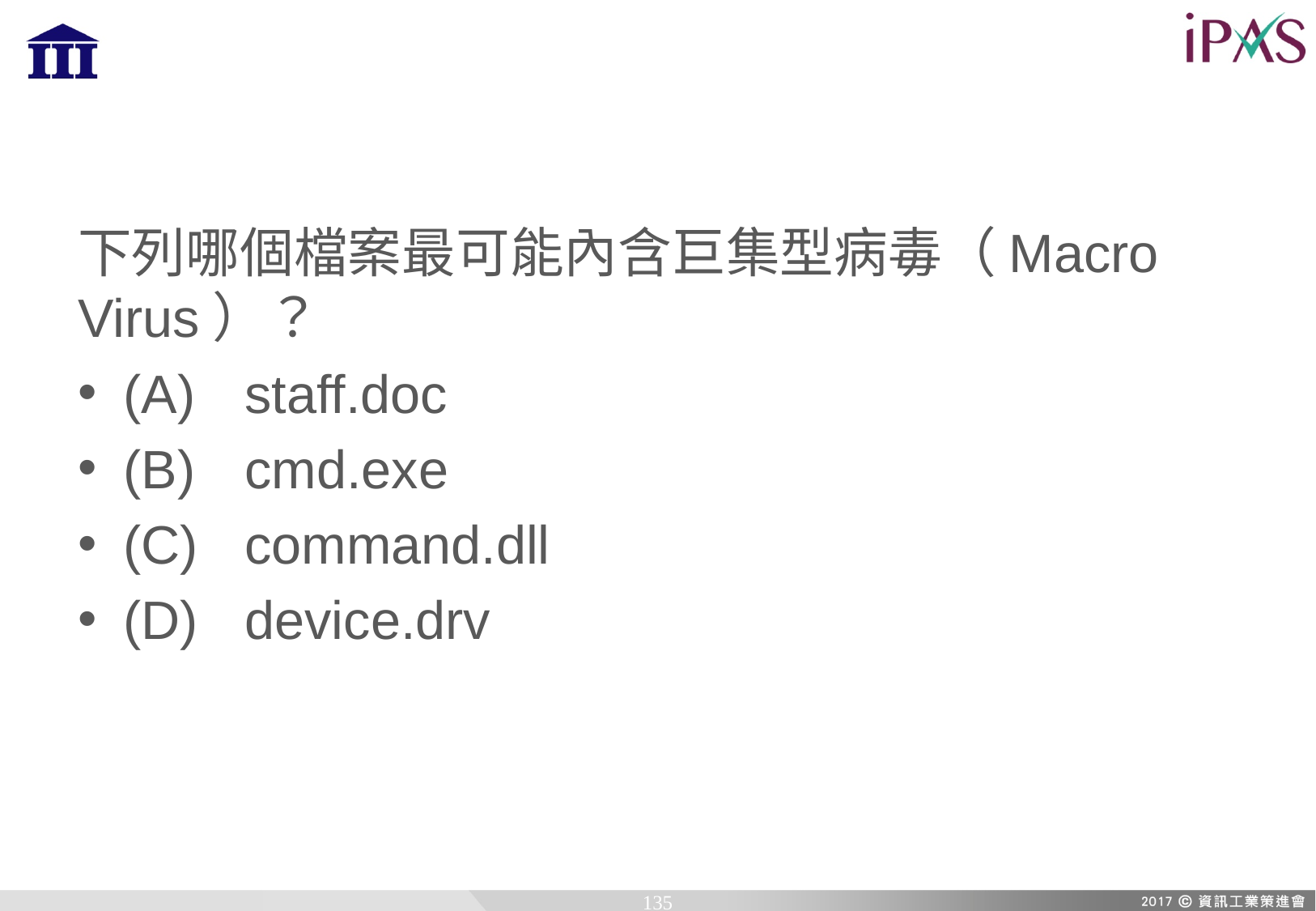

下列哪個檔案最可能內含巨集型病毒（Macro Virus）？
(A)	staff.doc
(B)	cmd.exe
(C)	command.dll
(D)	device.drv
135